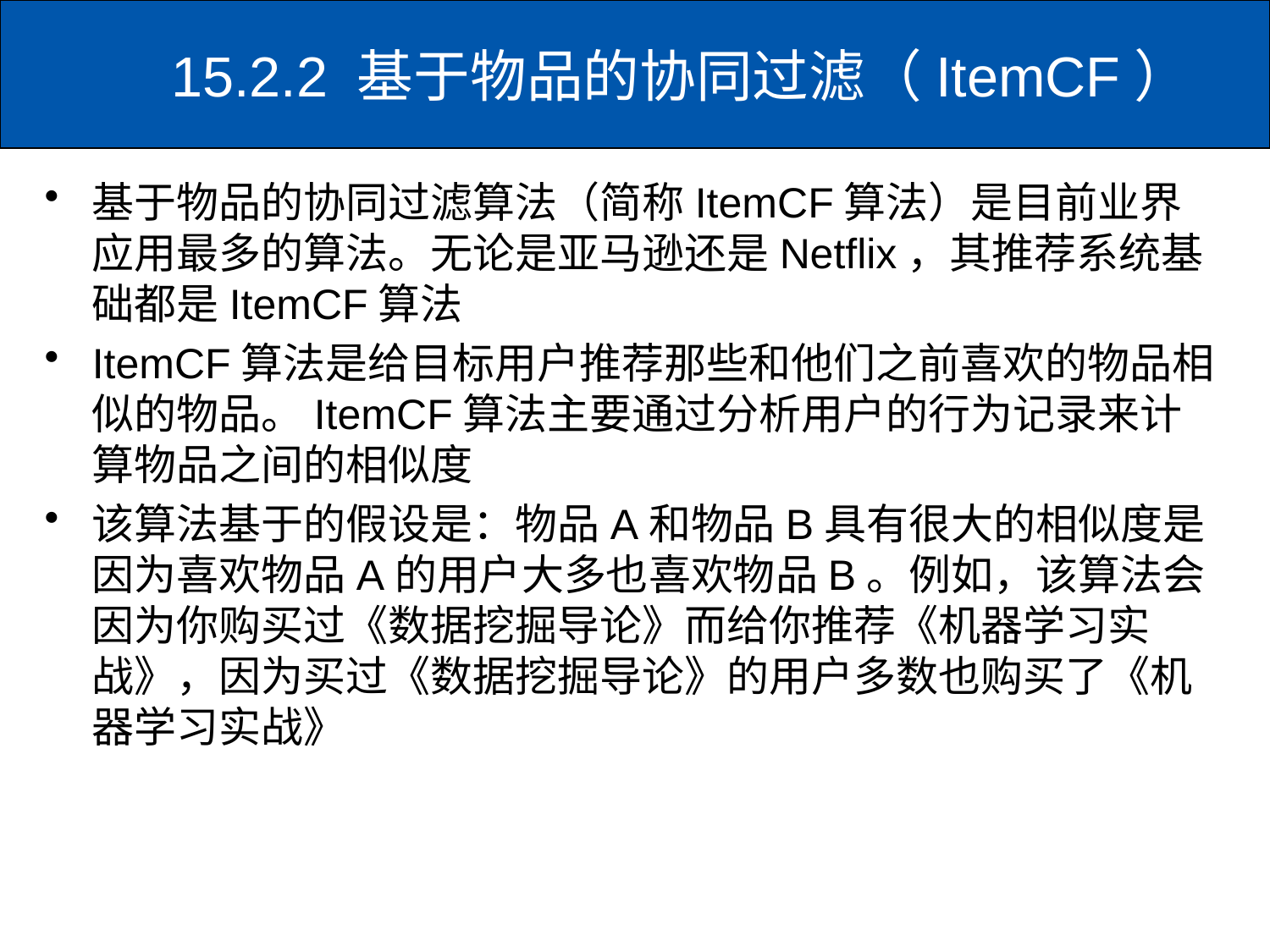

15.2.2 基于物品的协同过滤（ItemCF）
# 基于物品的协同过滤算法（简称ItemCF算法）是目前业界应用最多的算法。无论是亚马逊还是Netflix，其推荐系统基础都是ItemCF算法
ItemCF算法是给目标用户推荐那些和他们之前喜欢的物品相似的物品。ItemCF算法主要通过分析用户的行为记录来计算物品之间的相似度
该算法基于的假设是：物品A和物品B具有很大的相似度是因为喜欢物品A的用户大多也喜欢物品B。例如，该算法会因为你购买过《数据挖掘导论》而给你推荐《机器学习实战》，因为买过《数据挖掘导论》的用户多数也购买了《机器学习实战》